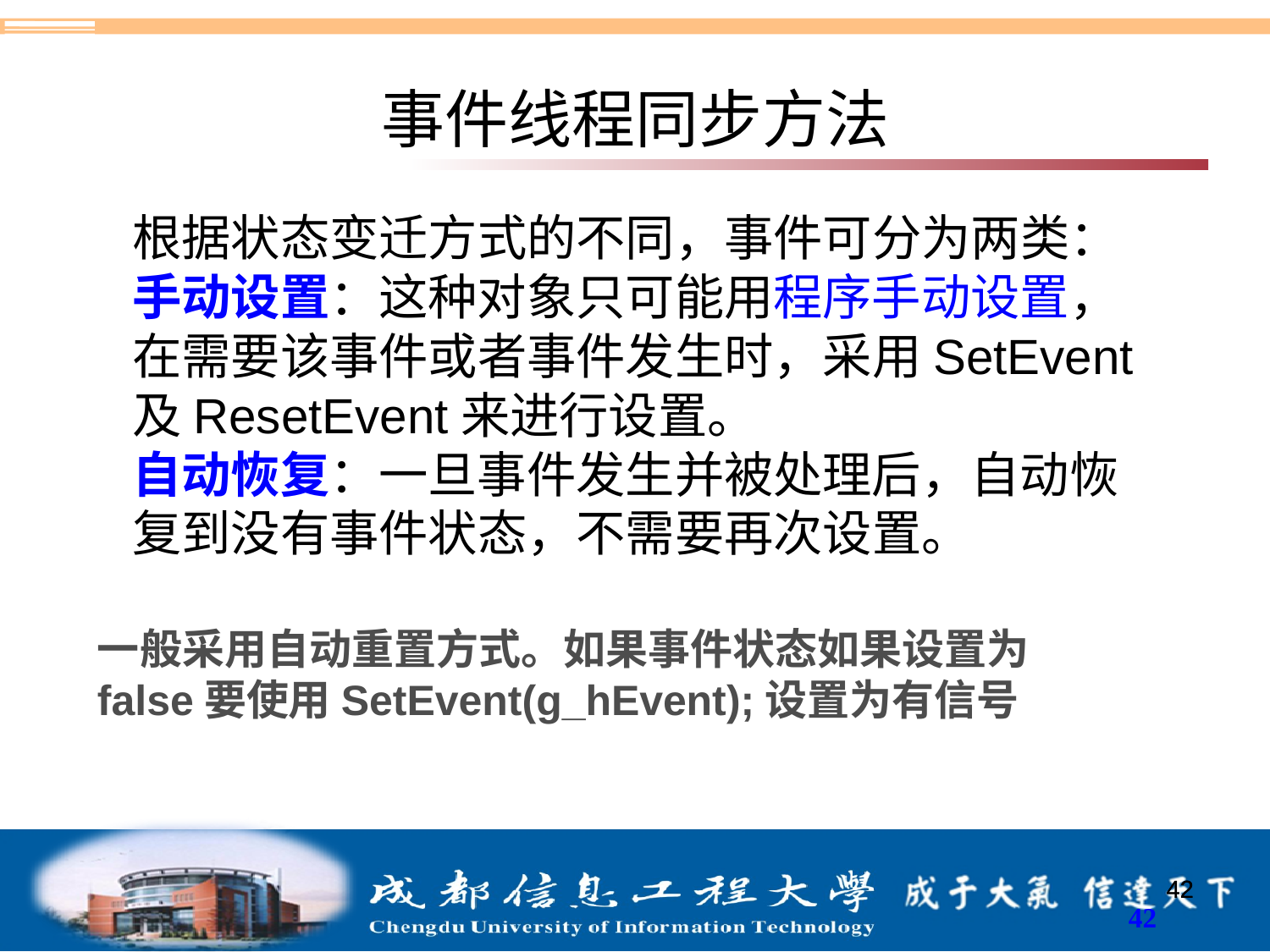

# 事件线程同步方法
根据状态变迁方式的不同，事件可分为两类：手动设置：这种对象只可能用程序手动设置，在需要该事件或者事件发生时，采用SetEvent及ResetEvent来进行设置。
自动恢复：一旦事件发生并被处理后，自动恢复到没有事件状态，不需要再次设置。
一般采用自动重置方式。如果事件状态如果设置为false要使用SetEvent(g_hEvent);设置为有信号
42